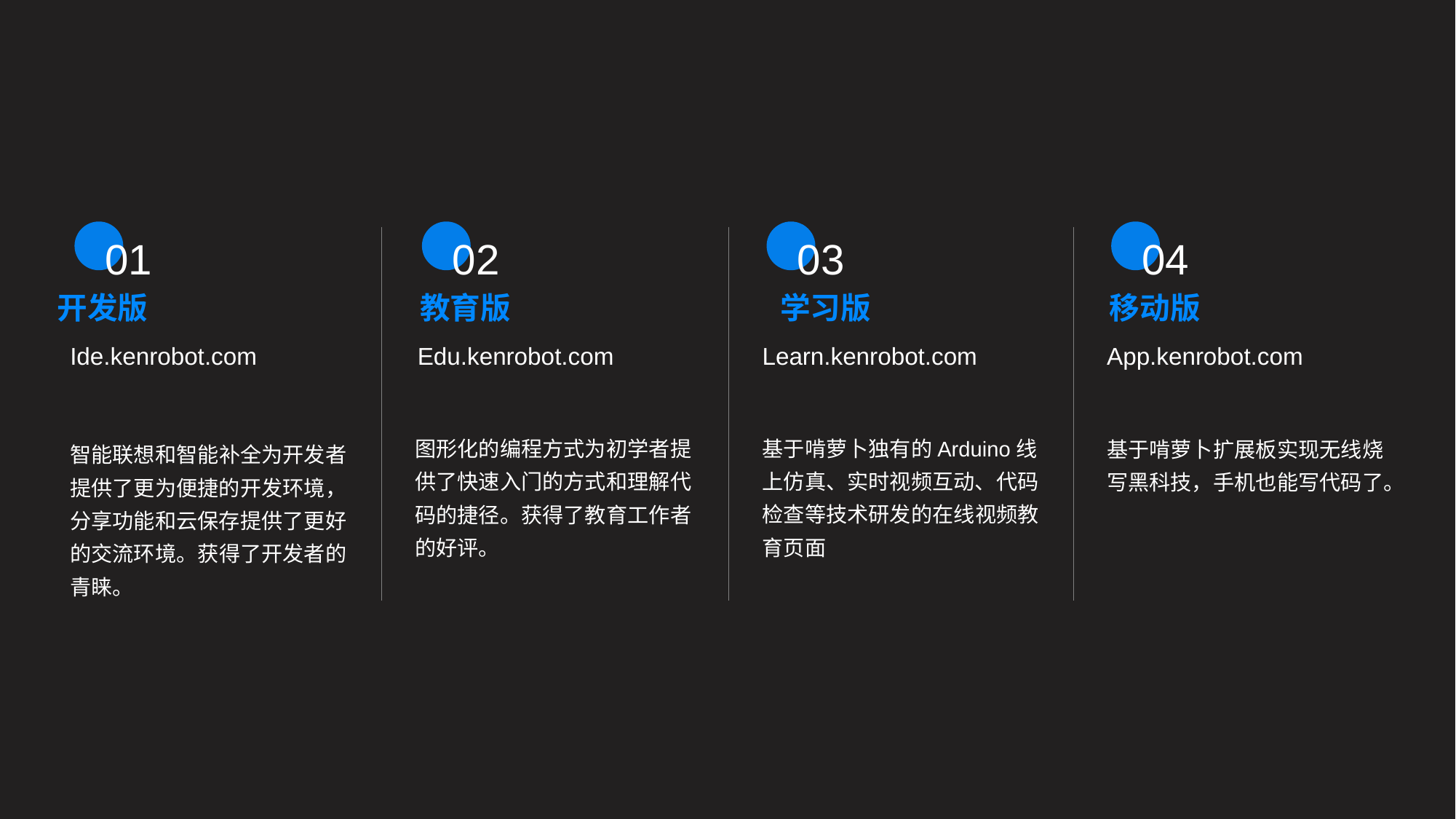

01
开发版
Ide.kenrobot.com
智能联想和智能补全为开发者提供了更为便捷的开发环境，分享功能和云保存提供了更好的交流环境。获得了开发者的青睐。

02
教育版
Edu.kenrobot.com
图形化的编程方式为初学者提供了快速入门的方式和理解代码的捷径。获得了教育工作者的好评。

03
学习版
Learn.kenrobot.com
基于啃萝卜独有的Arduino线上仿真、实时视频互动、代码检查等技术研发的在线视频教育页面

04
移动版
App.kenrobot.com
基于啃萝卜扩展板实现无线烧写黑科技，手机也能写代码了。